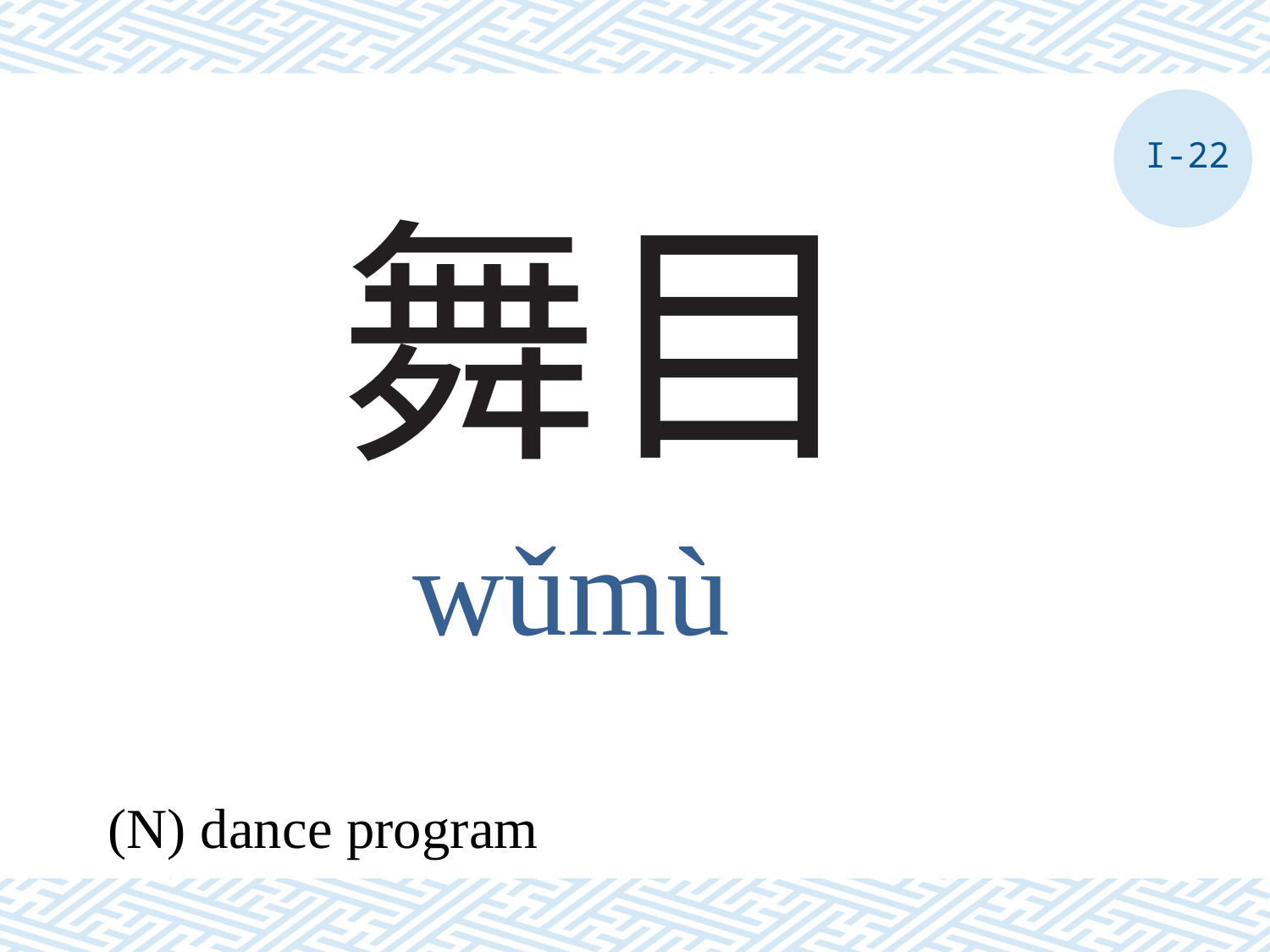

I-22

# 舞目
wǔmù
(N) dance program